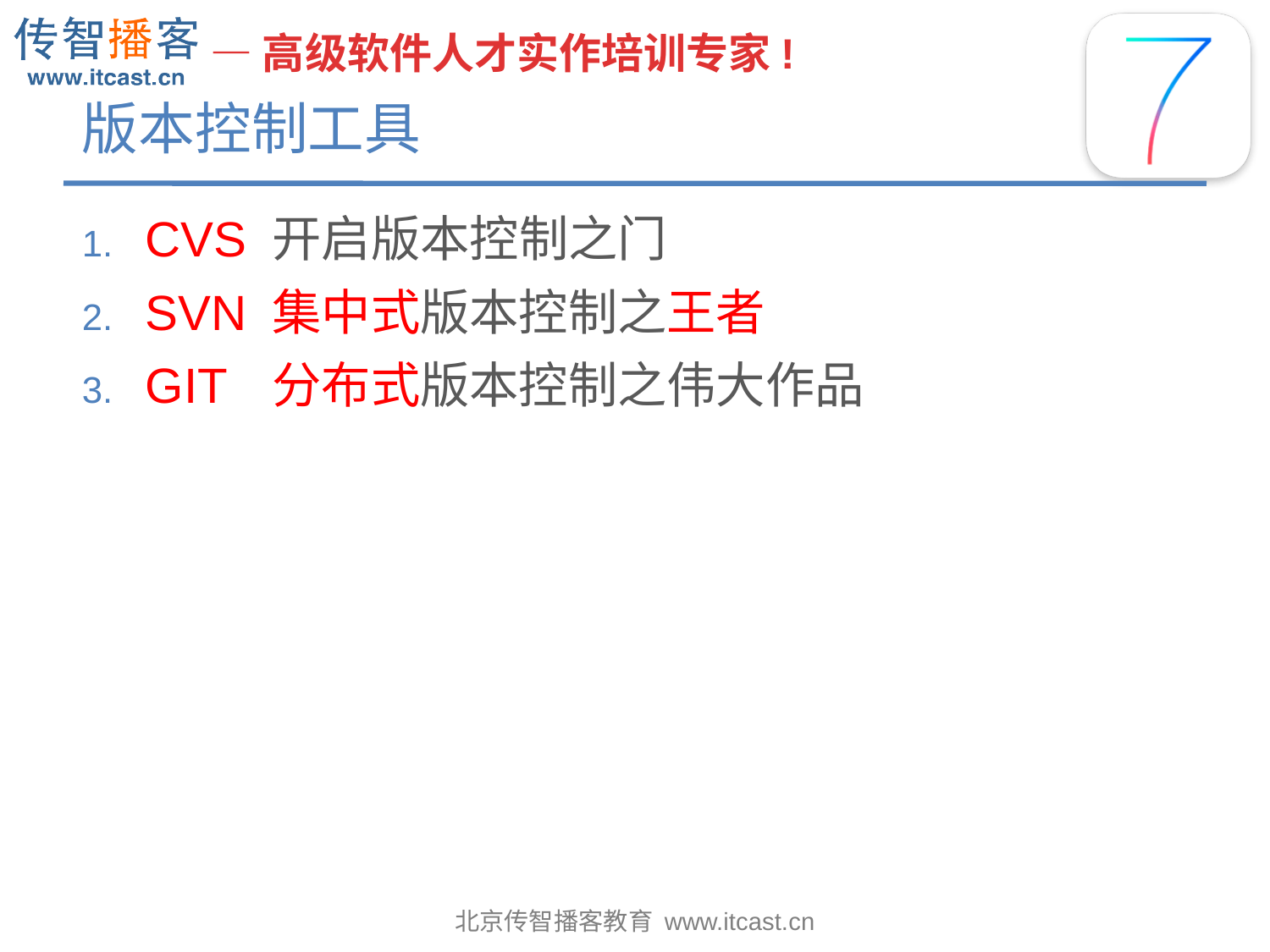

# 版本控制工具
CVS	开启版本控制之门
SVN	集中式版本控制之王者
GIT	分布式版本控制之伟大作品